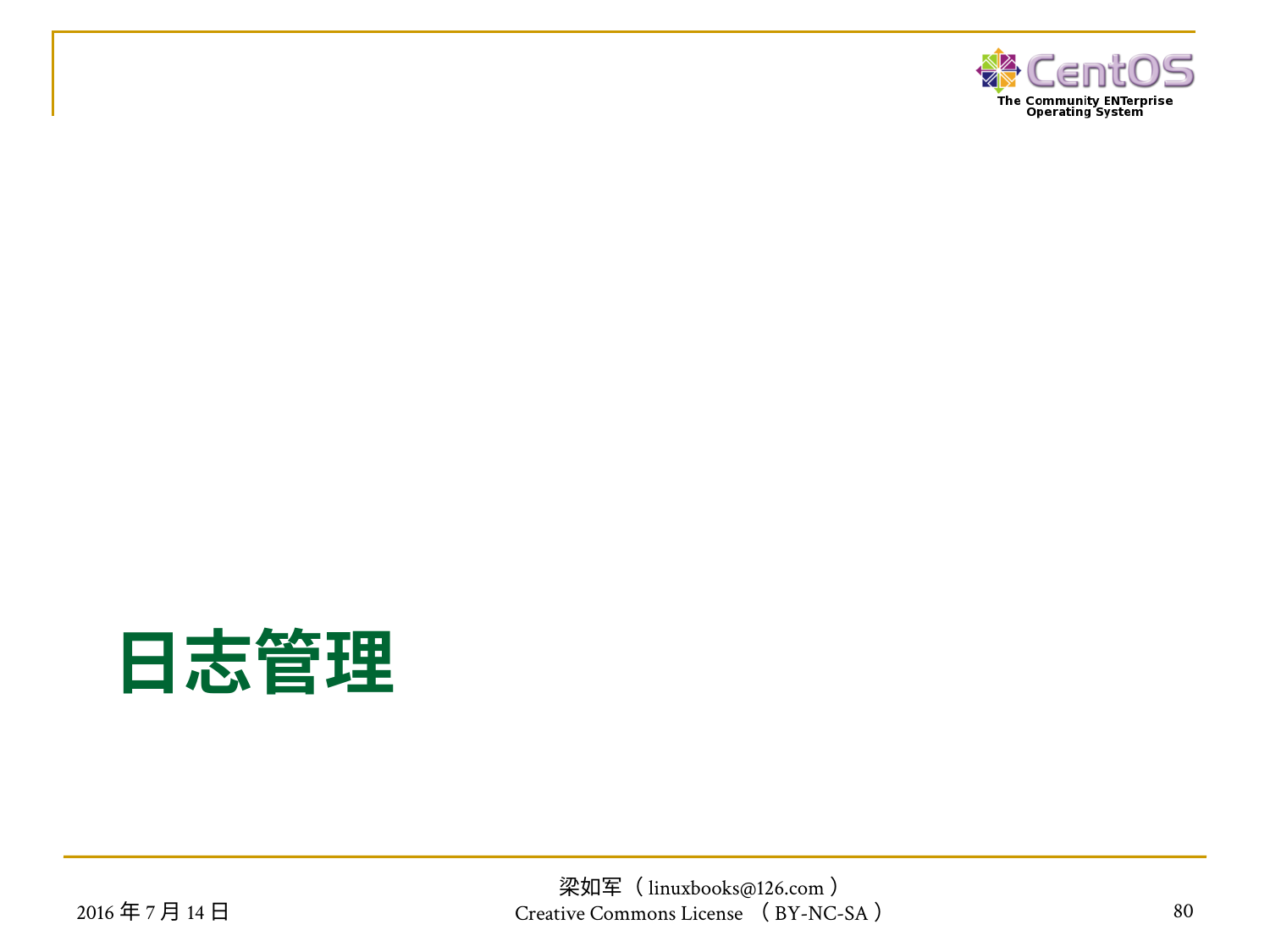

# 日志管理
2016年7月14日
80
梁如军（linuxbooks@126.com）
Creative Commons License（BY-NC-SA）